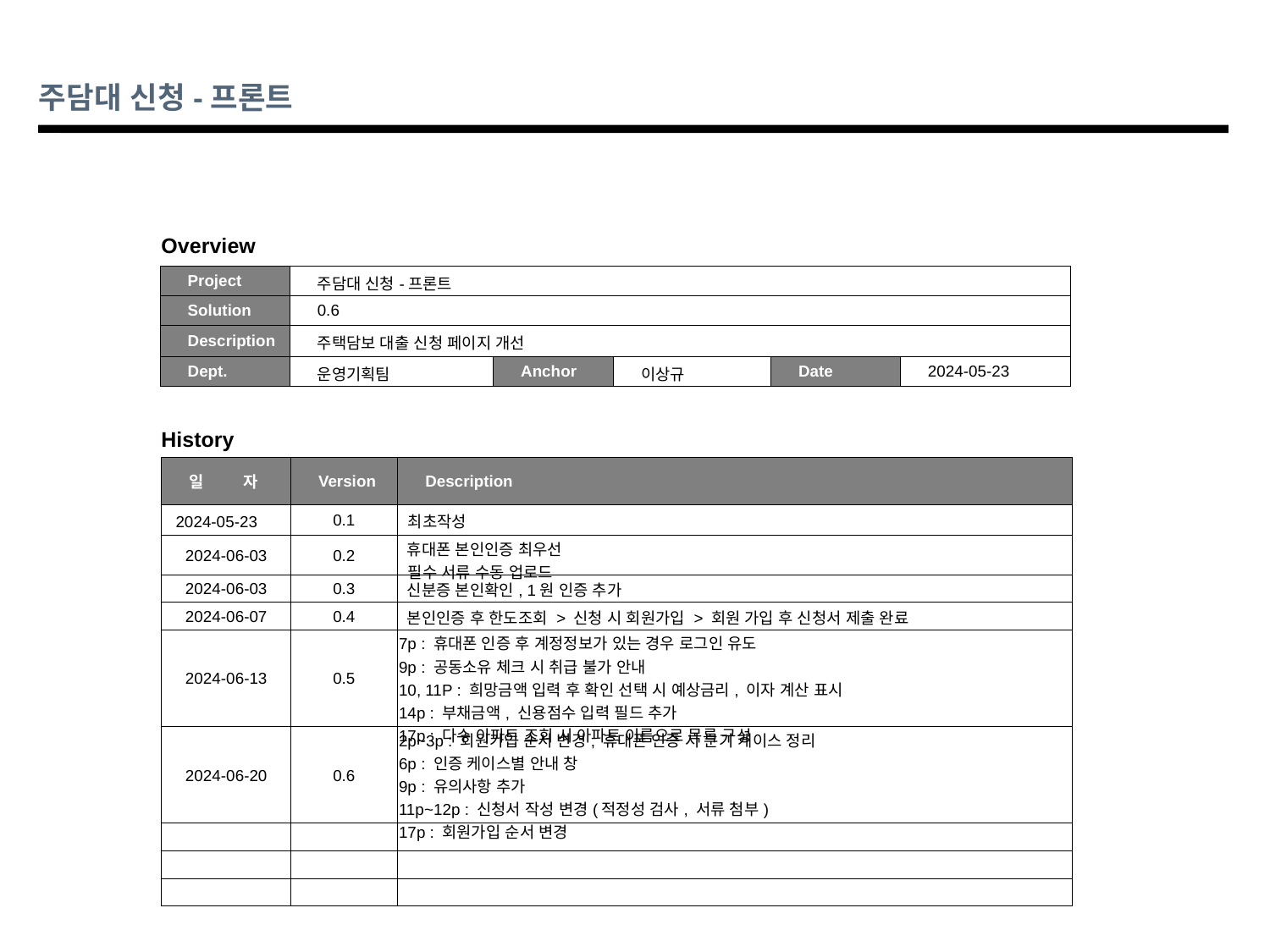

주담대 신청-프론트

Overview
| Project | 주담대 신청-프론트 |  |  |  |  |
| --- | --- | --- | --- | --- | --- |
| Solution | 0.6 |  |  |  |  |
| Description | 주택담보 대출 신청 페이지 개선 |  |  |  |  |
| Dept. | 운영기획팀 | Anchor | 이상규 | Date | 2024-05-23 |
History
| 일 자 | Version | Description |
| --- | --- | --- |
| 2024-05-23 | 0.1 | 최초작성 |
| 2024-06-03 | 0.2 | 휴대폰 본인인증 최우선 필수 서류 수동 업로드 |
| 2024-06-03 | 0.3 | 신분증 본인확인, 1원 인증 추가 |
| 2024-06-07 | 0.4 | 본인인증 후 한도조회 > 신청 시 회원가입 > 회원 가입 후 신청서 제출 완료 |
| 2024-06-13 | 0.5 | 7p : 휴대폰 인증 후 계정정보가 있는 경우 로그인 유도 9p : 공동소유 체크 시 취급 불가 안내 10, 11P : 희망금액 입력 후 확인 선택 시 예상금리, 이자 계산 표시 14p : 부채금액, 신용점수 입력 필드 추가 17p : 다수 아파트 조회 시 아파트 이름으로 목록 구성 |
| 2024-06-20 | 0.6 | 2p~3p : 회원가입 순서 변경, 휴대폰 인증 시 분기 케이스 정리 6p : 인증 케이스별 안내 창 9p : 유의사항 추가 11p~12p : 신청서 작성 변경(적정성 검사, 서류 첨부) 17p : 회원가입 순서 변경 |
|  |  |  |
|  |  |  |
|  |  |  |